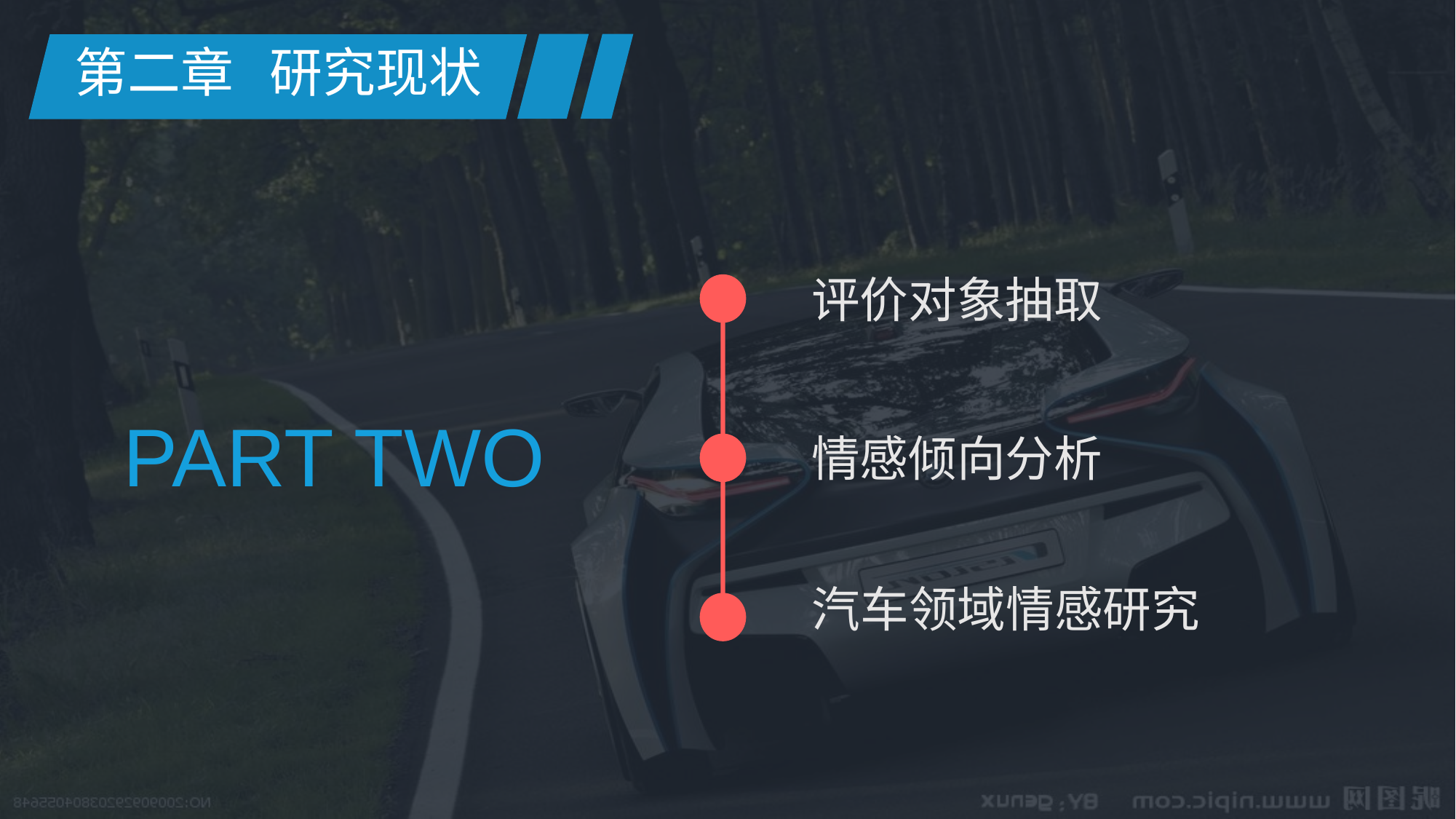

第二章   研究现状

评价对象抽取

PART TWO
情感倾向分析
汽车领域情感研究